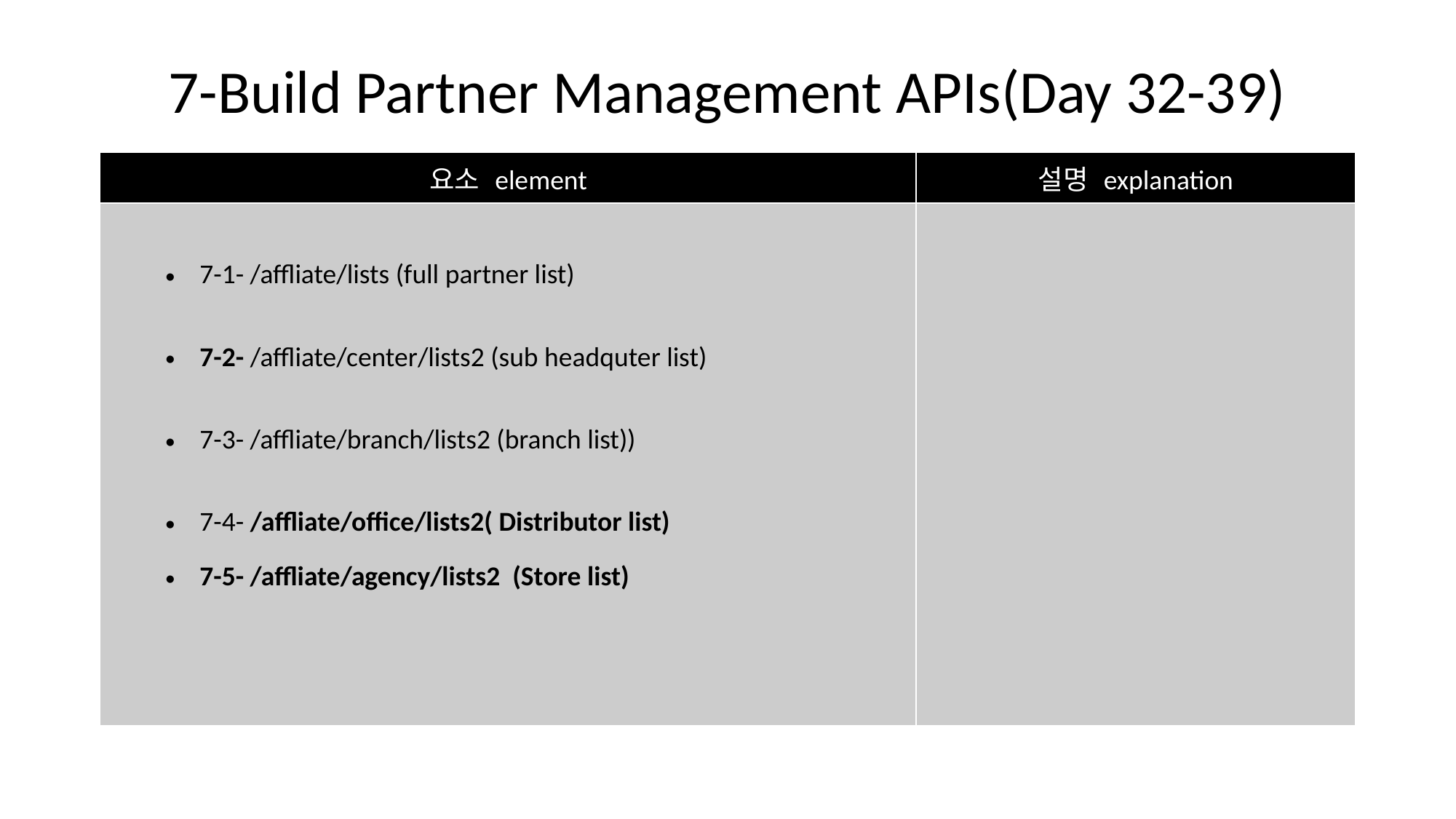

# 7-Build Partner Management APIs(Day 32-39)
| 요소 element | 설명 explanation |
| --- | --- |
| 7-1- /affliate/lists (full partner list) 7-2- /affliate/center/lists2 (sub headquter list) 7-3- /affliate/branch/lists2 (branch list)) 7-4- /affliate/office/lists2( Distributor list) 7-5- /affliate/agency/lists2 (Store list) |  |